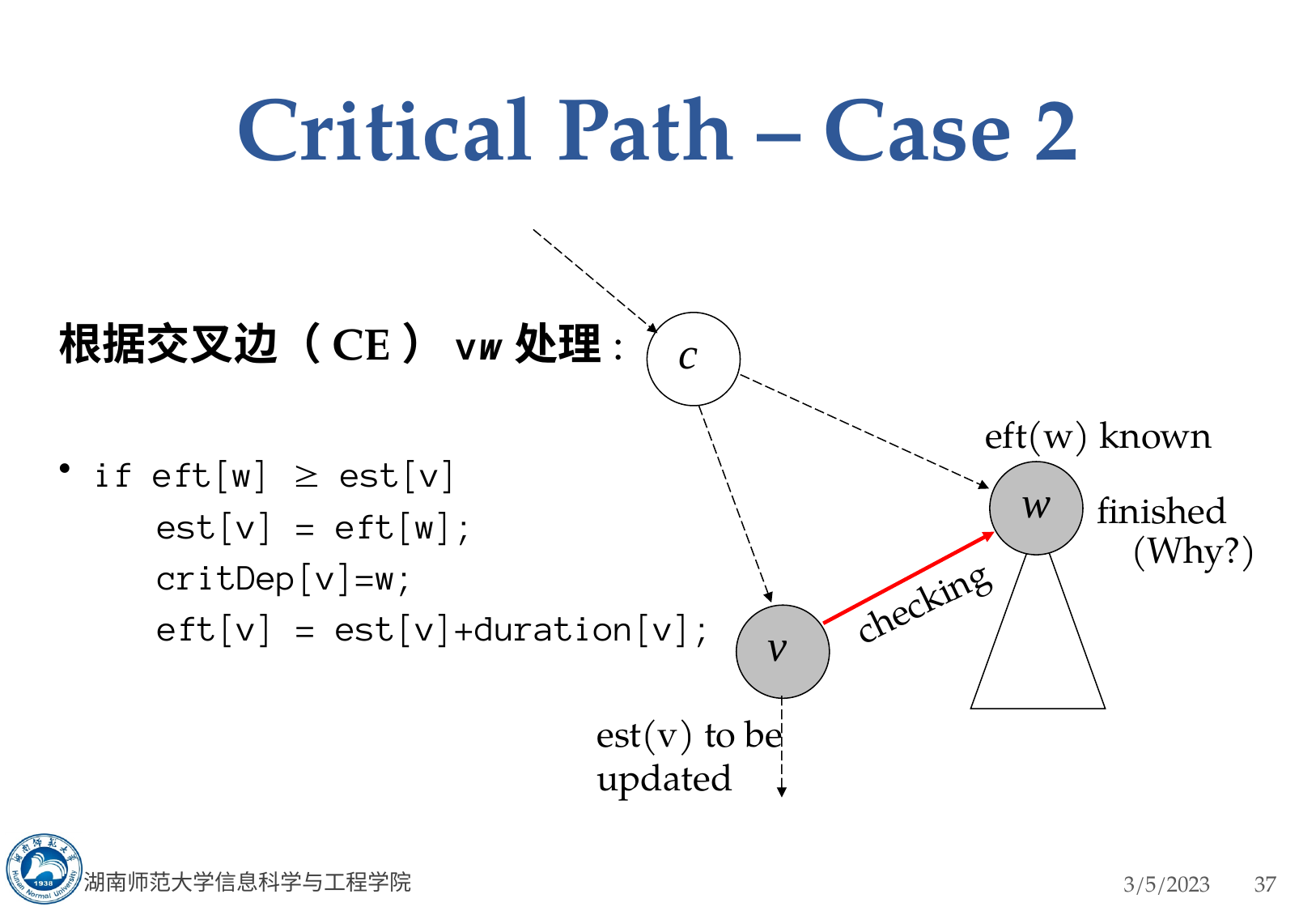

# Critical Path – Case 2

根据交叉边（CE）vw处理:

if eft[w] ≥ est[v]
     est[v] = eft[w];
     critDep[v]=w;
     eft[v] = est[v]+duration[v];

c

eft(w) known

w
finished
(Why?)

checking

v

est(v) to be updated
湖南师范大学信息科学与工程学院
3/5/2023
37